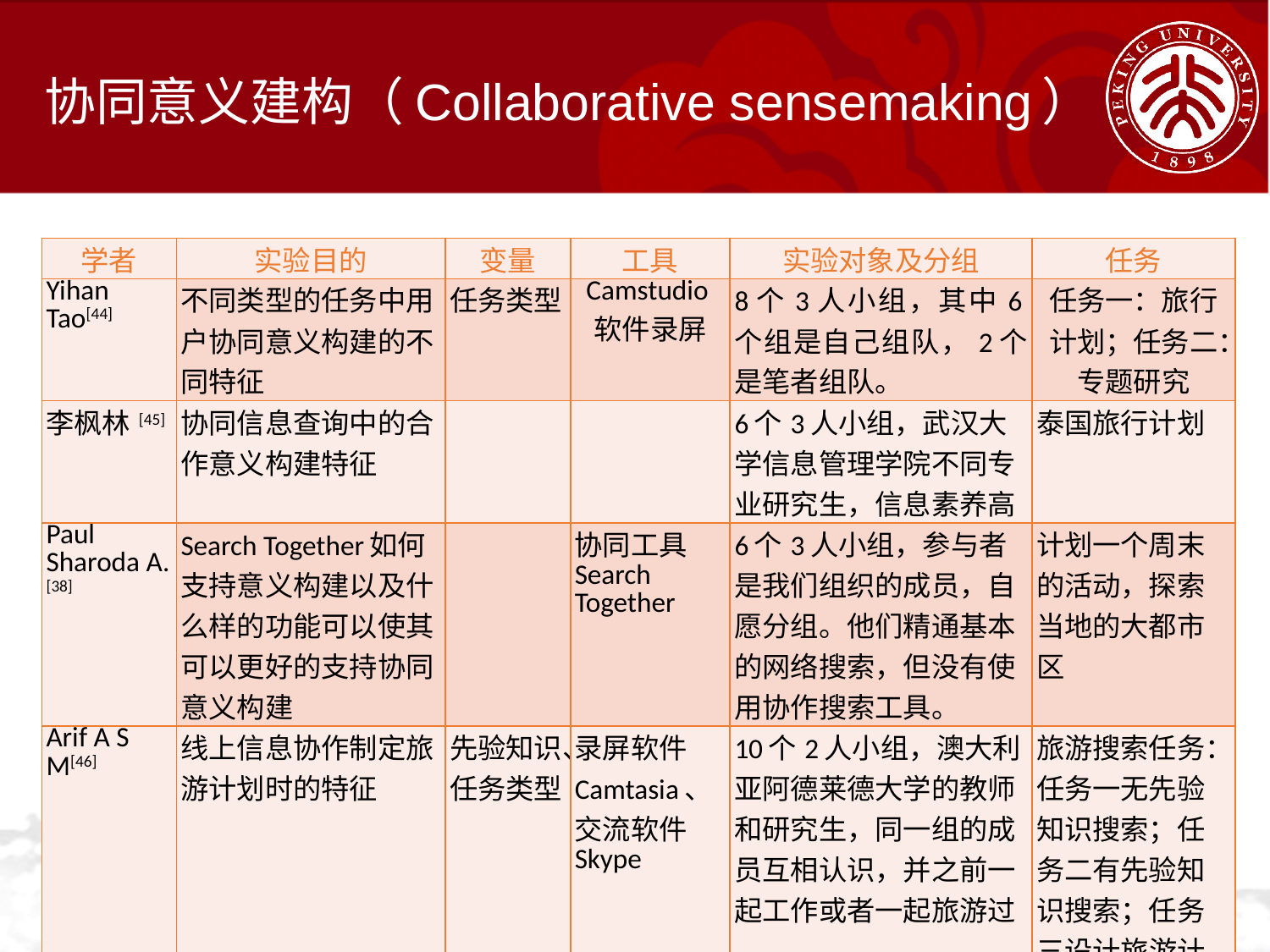

# 协同意义建构（Collaborative sensemaking）
| 学者 | 实验目的 | 变量 | 工具 | 实验对象及分组 | 任务 |
| --- | --- | --- | --- | --- | --- |
| Yihan Tao[44] | 不同类型的任务中用户协同意义构建的不同特征 | 任务类型 | Camstudio软件录屏 | 8个3人小组，其中6个组是自己组队，2个是笔者组队。 | 任务一：旅行计划；任务二：专题研究 |
| 李枫林[45] | 协同信息查询中的合作意义构建特征 |  |  | 6个3人小组，武汉大学信息管理学院不同专业研究生，信息素养高 | 泰国旅行计划 |
| Paul Sharoda A.[38] | Search Together如何支持意义构建以及什么样的功能可以使其可以更好的支持协同意义构建 |  | 协同工具Search Together | 6个3人小组，参与者是我们组织的成员，自愿分组。他们精通基本的网络搜索，但没有使用协作搜索工具。 | 计划一个周末的活动，探索当地的大都市区 |
| Arif A S M[46] | 线上信息协作制定旅游计划时的特征 | 先验知识、任务类型 | 录屏软件Camtasia、交流软件Skype | 10个2人小组，澳大利亚阿德莱德大学的教师和研究生，同一组的成员互相认识，并之前一起工作或者一起旅游过 | 旅游搜索任务：任务一无先验知识搜索；任务二有先验知识搜索；任务三设计旅游计划 |